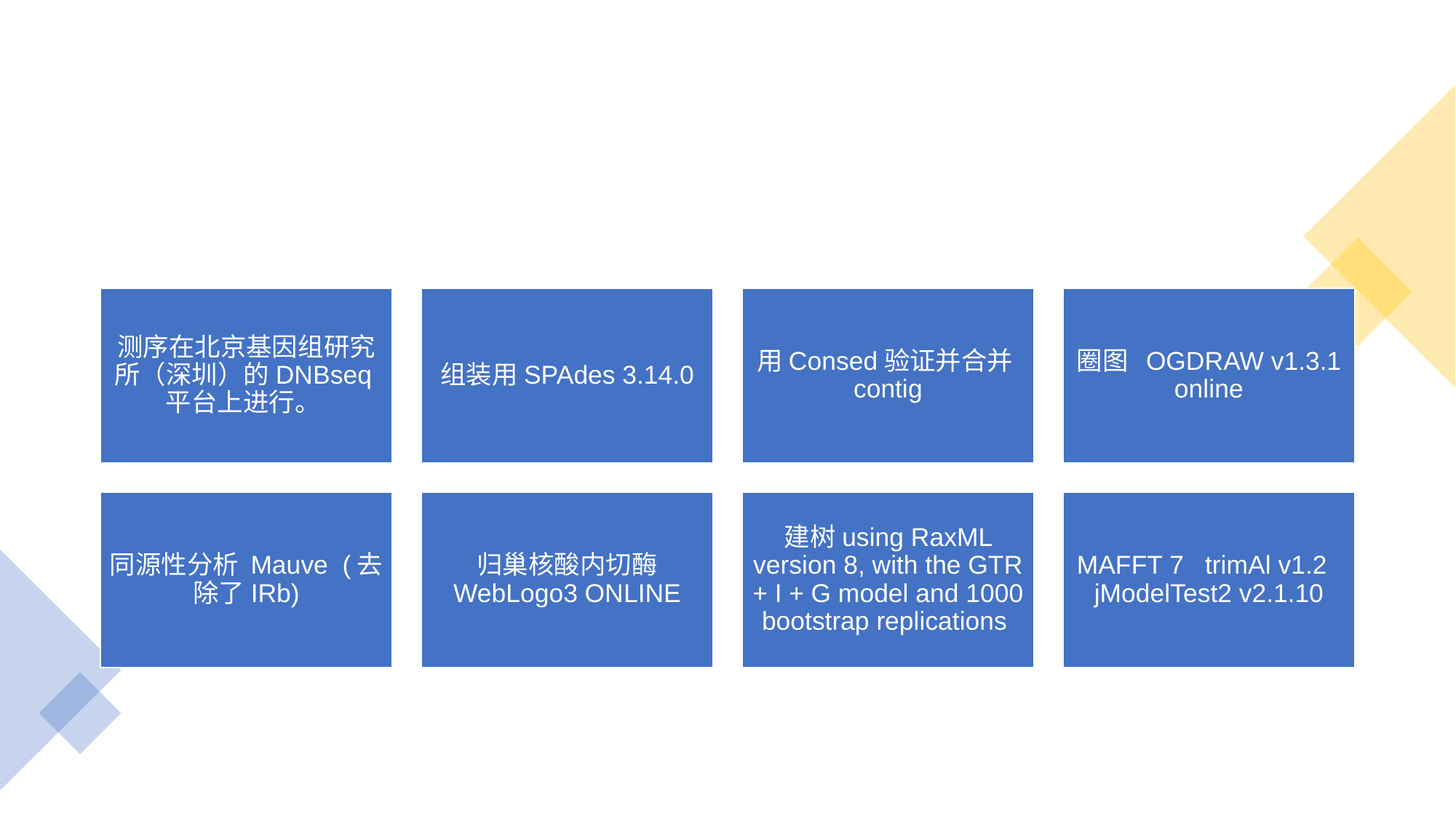

测序在北京基因组研究所（深圳）的DNBseq平台上进行。
组装用SPAdes 3.14.0
用Consed验证并合并contig
圈图  OGDRAW v1.3.1 online
同源性分析 Mauve  (去除了IRb)
归巢核酸内切酶 WebLogo3 ONLINE
建树using RaxML version 8, with the GTR + I + G model and 1000 bootstrap replications
MAFFT 7   trimAl v1.2   jModelTest2 v2.1.10